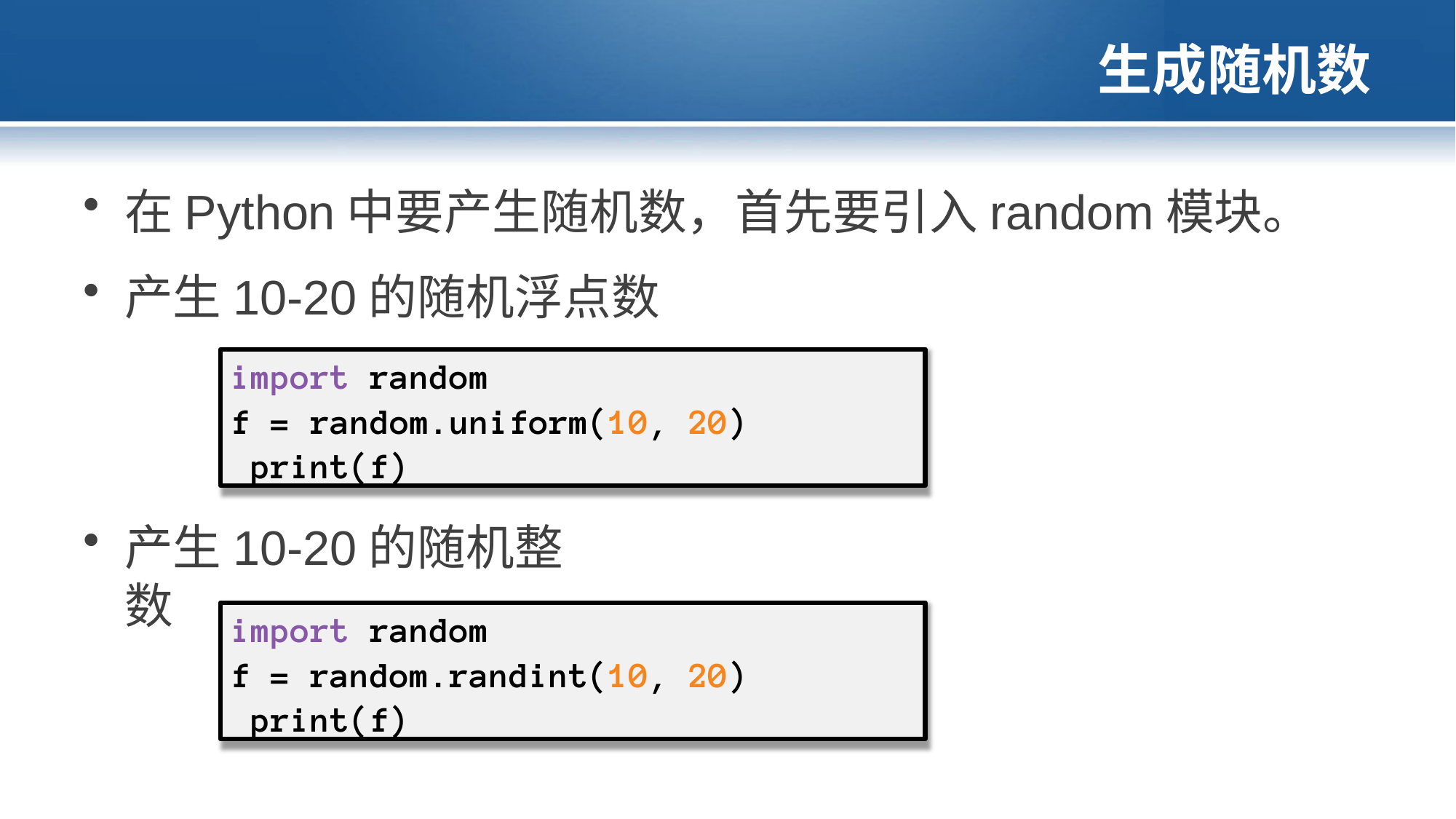

# 生成随机数
在Python中要产生随机数，首先要引入random模块。
产生10-20的随机浮点数

import random
f = random.uniform(10, 20)  print(f)
产生10-20的随机整数

import random
f = random.randint(10, 20)  print(f)